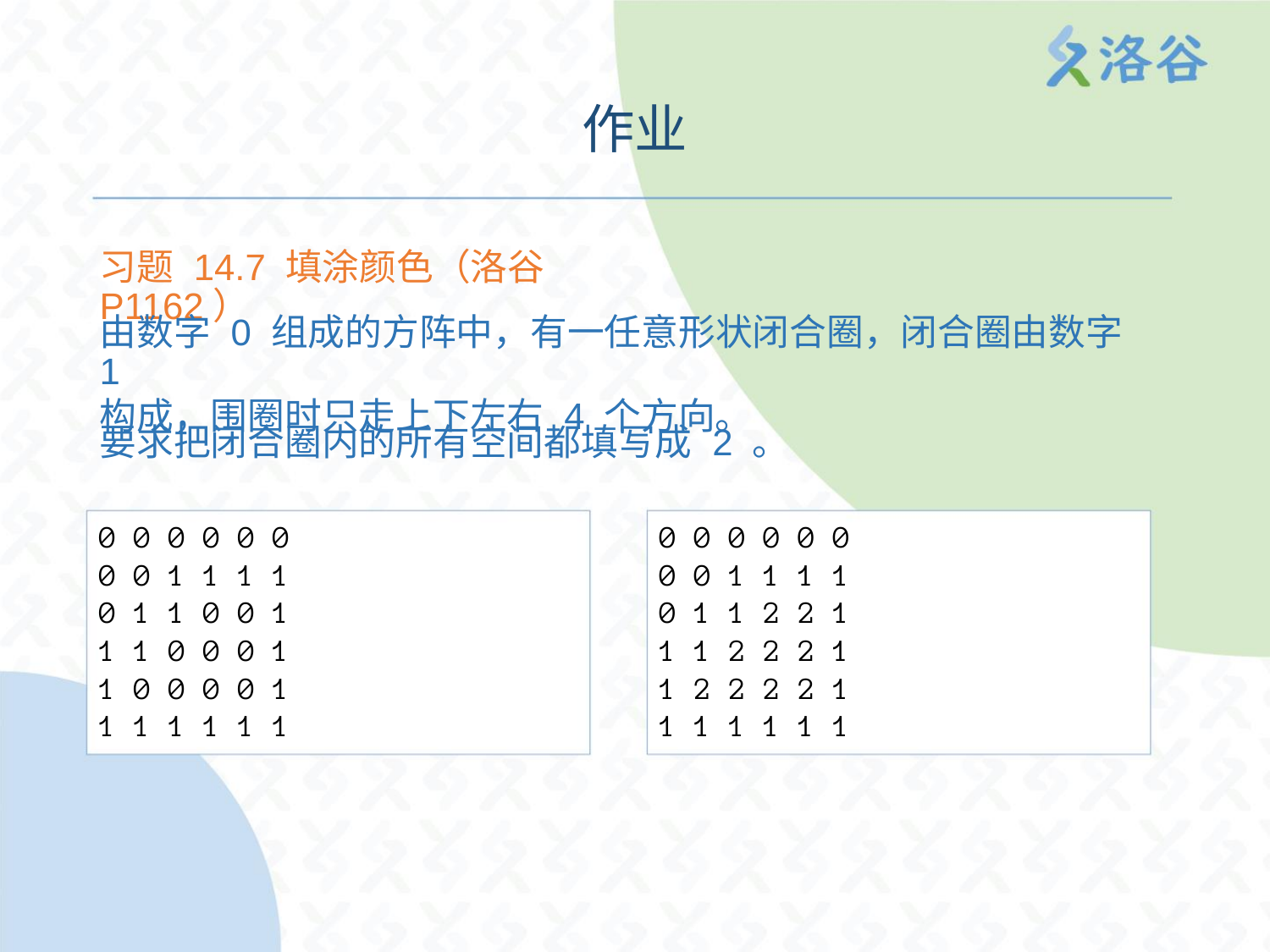

作业
习题 14.7 填涂颜色（洛谷 P1162）
由数字 0 组成的方阵中，有一任意形状闭合圈，闭合圈由数字 1
构成，围圈时只走上下左右 4 个方向。
要求把闭合圈内的所有空间都填写成 2 。
0 0 0 0 0 0
0 0 1 1 1 1
0 1 1 0 0 1
1 1 0 0 0 1
1 0 0 0 0 1
1 1 1 1 1 1
0 0 0 0 0 0
0 0 1 1 1 1
0 1 1 2 2 1
1 1 2 2 2 1
1 2 2 2 2 1
1 1 1 1 1 1